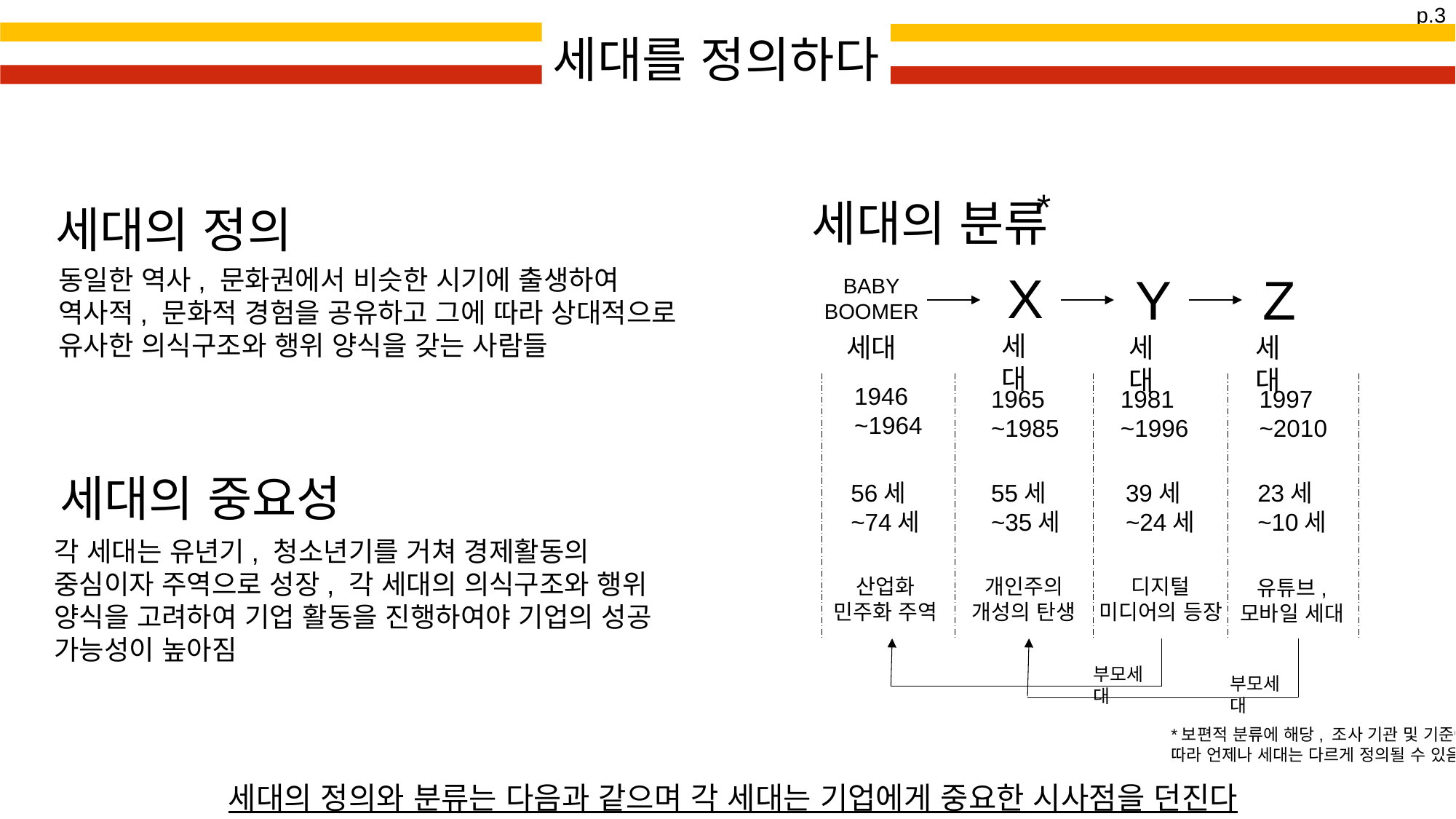

세대를 정의하다
*
세대의 분류
세대의 정의
동일한 역사, 문화권에서 비슷한 시기에 출생하여 역사적, 문화적 경험을 공유하고 그에 따라 상대적으로 유사한 의식구조와 행위 양식을 갖는 사람들
X
세대

Y
세대

Z
세대

BABY
BOOMER

세대

1946
~1964
1965
~1985
1981
~1996
1997
~2010
세대의 중요성
56세
~74세
55세
~35세
39세
~24세
23세
~10세
각 세대는 유년기, 청소년기를 거쳐 경제활동의 중심이자 주역으로 성장, 각 세대의 의식구조와 행위 양식을 고려하여 기업 활동을 진행하여야 기업의 성공 가능성이 높아짐
산업화
민주화 주역
개인주의
개성의 탄생
디지털
미디어의 등장
유튜브,
모바일 세대
부모세대
부모세대
*보편적 분류에 해당, 조사 기관 및 기준에
따라 언제나 세대는 다르게 정의될 수 있음
세대의 정의와 분류는 다음과 같으며 각 세대는 기업에게 중요한 시사점을 던진다